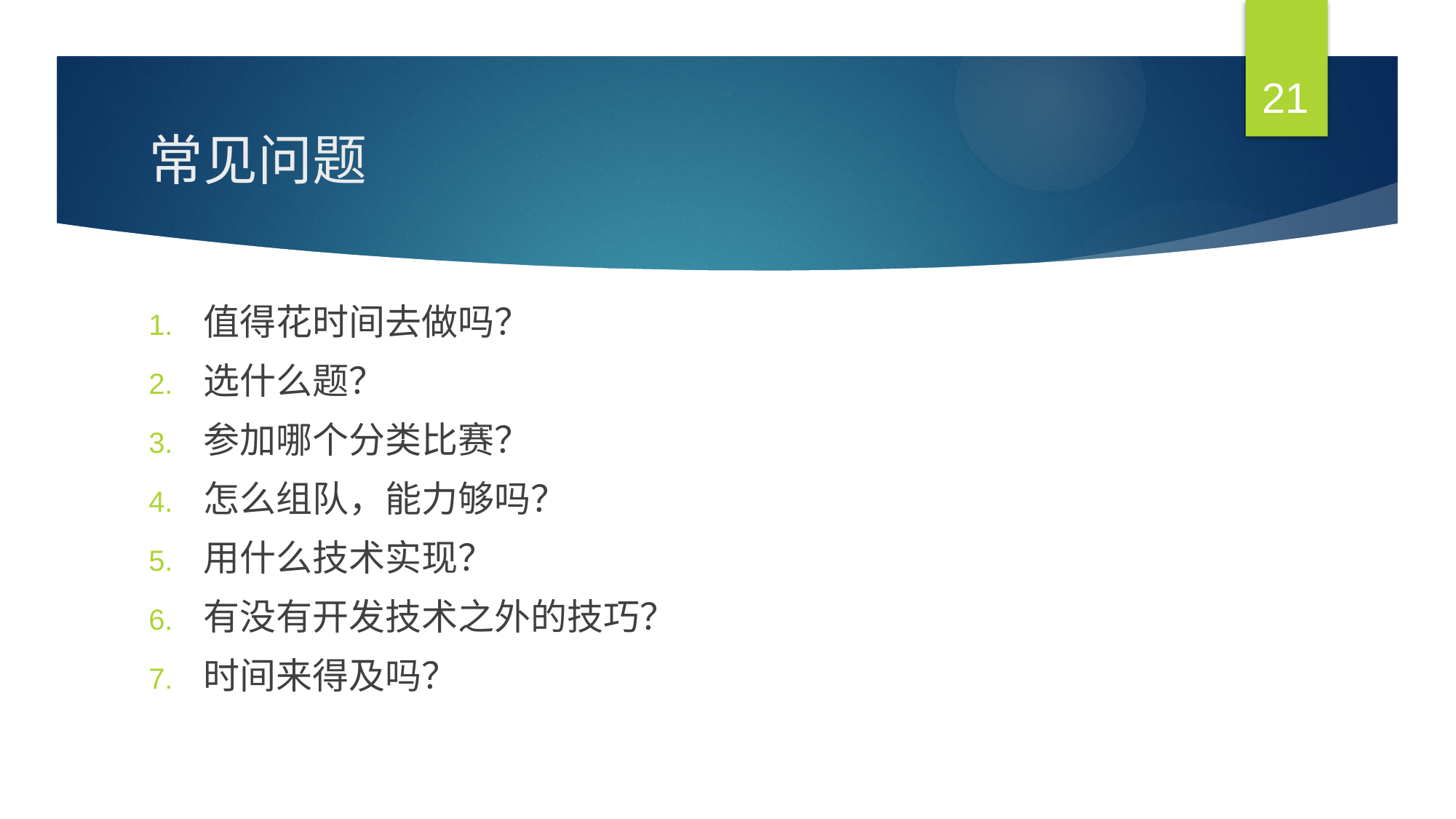

21
# 常见问题
值得花时间去做吗？
选什么题？
参加哪个分类比赛？
怎么组队，能力够吗？
用什么技术实现？
有没有开发技术之外的技巧？
时间来得及吗？